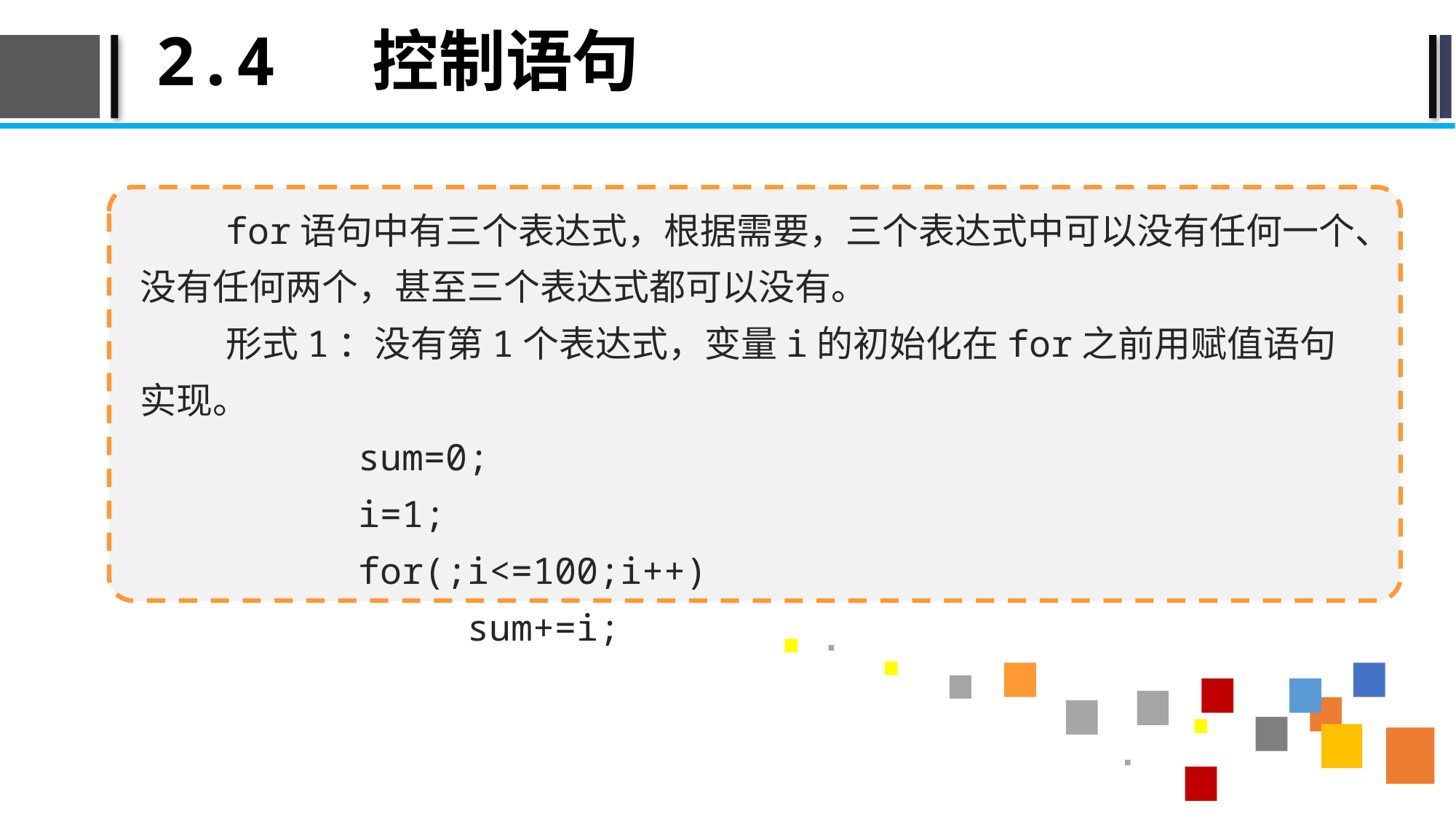

# 2.4  控制语句

for语句中有三个表达式，根据需要，三个表达式中可以没有任何一个、没有任何两个，甚至三个表达式都可以没有。
形式1：没有第1个表达式，变量i的初始化在for之前用赋值语句实现。
		sum=0;
		i=1;
		for(;i<=100;i++)
			sum+=i;